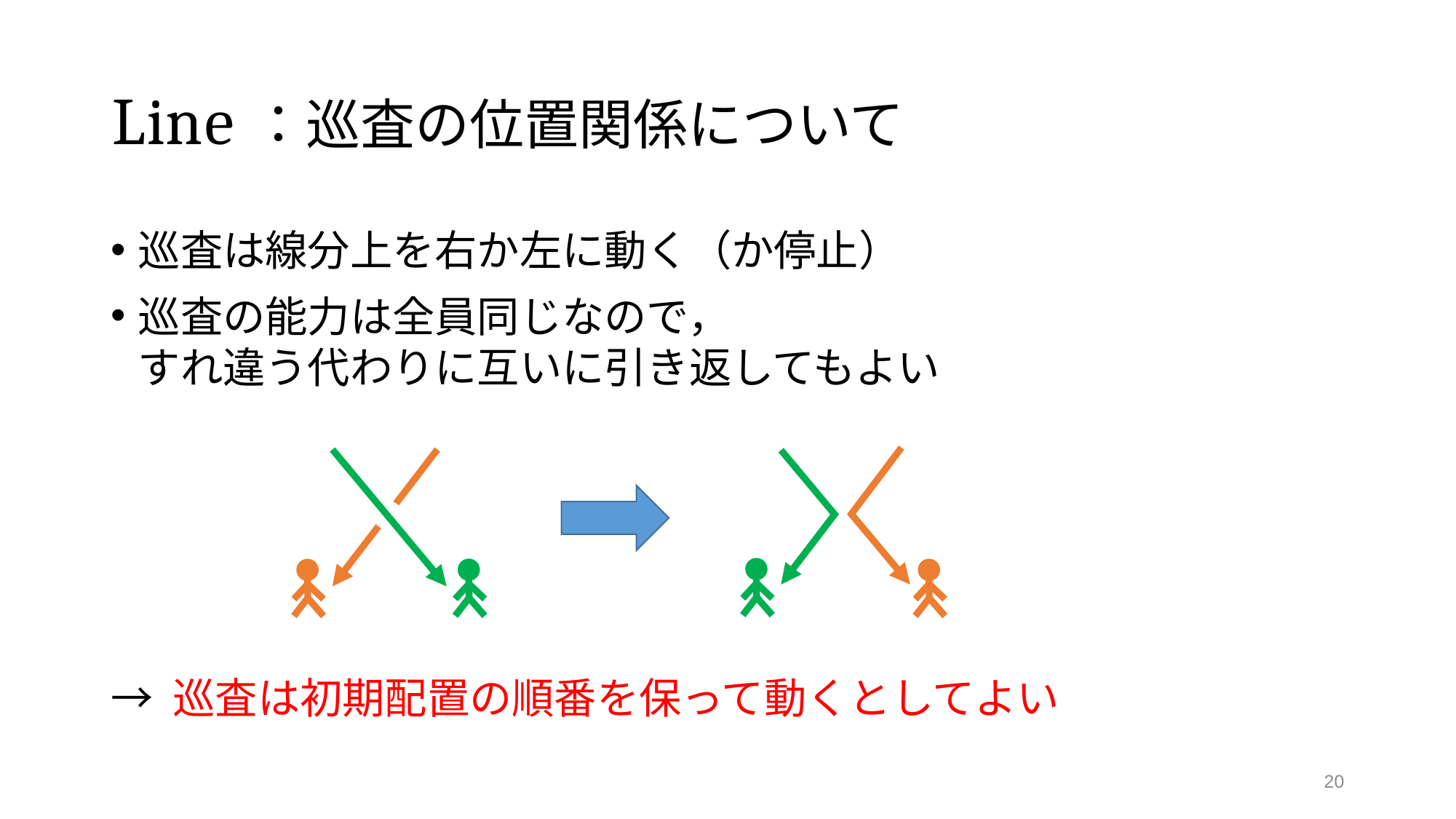

# Line：巡査の位置関係について
巡査は線分上を右か左に動く（か停止）
巡査の能力は全員同じなので，
すれ違う代わりに互いに引き返してもよい

→ 巡査は初期配置の順番を保って動くとしてよい

20